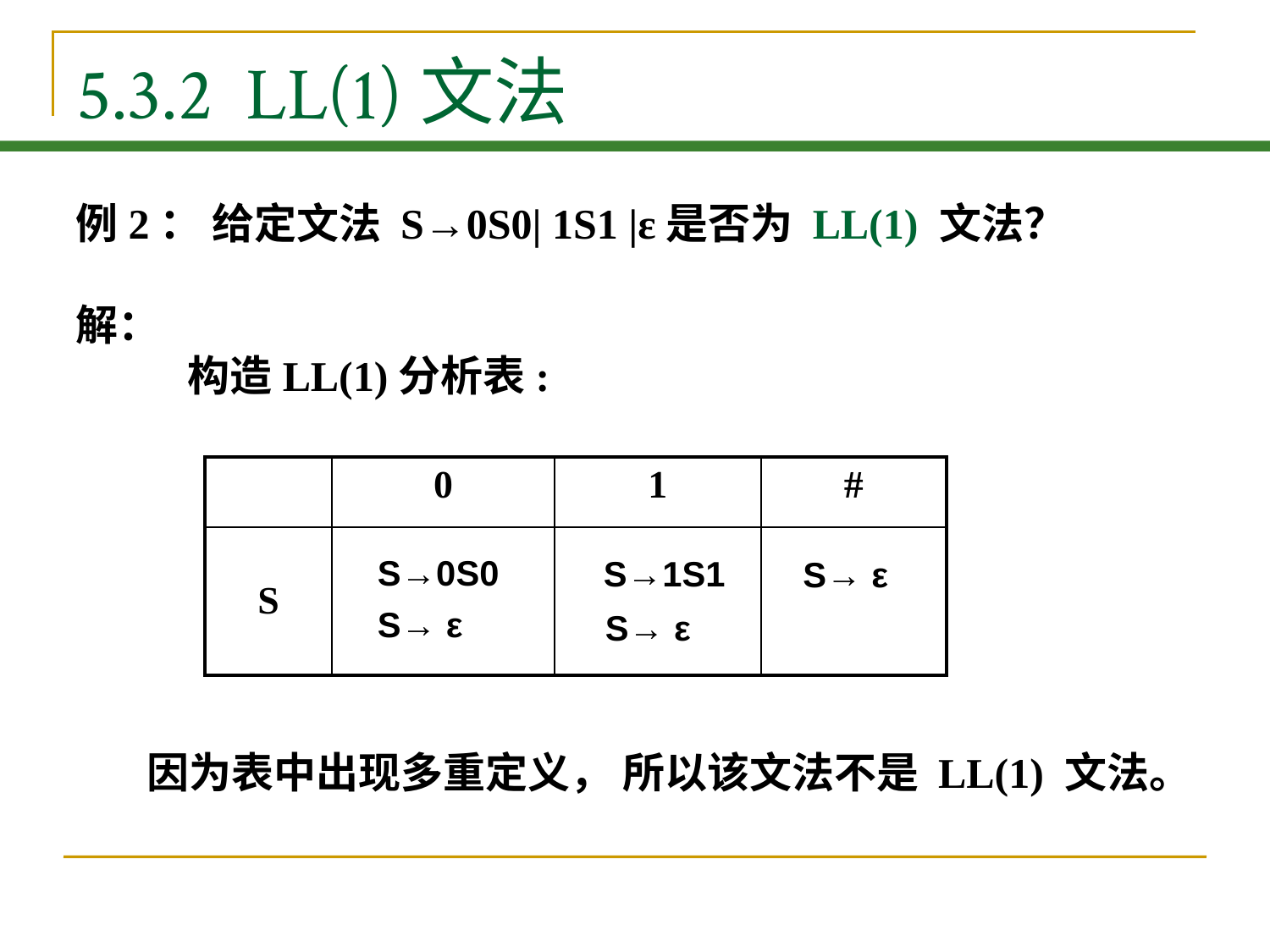

# 5.3.2  LL(1)文法

例2： 给定文法 S→0S0| 1S1 |ε是否为 LL(1) 文法？

解：
    构造LL(1)分析表:
|  | 0 | 1 | # |
| --- | --- | --- | --- |
| S |  |  |  |
S→0S0
S→1S1

S→ ε
S→ ε
S→ ε

 因为表中出现多重定义， 所以该文法不是 LL(1) 文法。
66